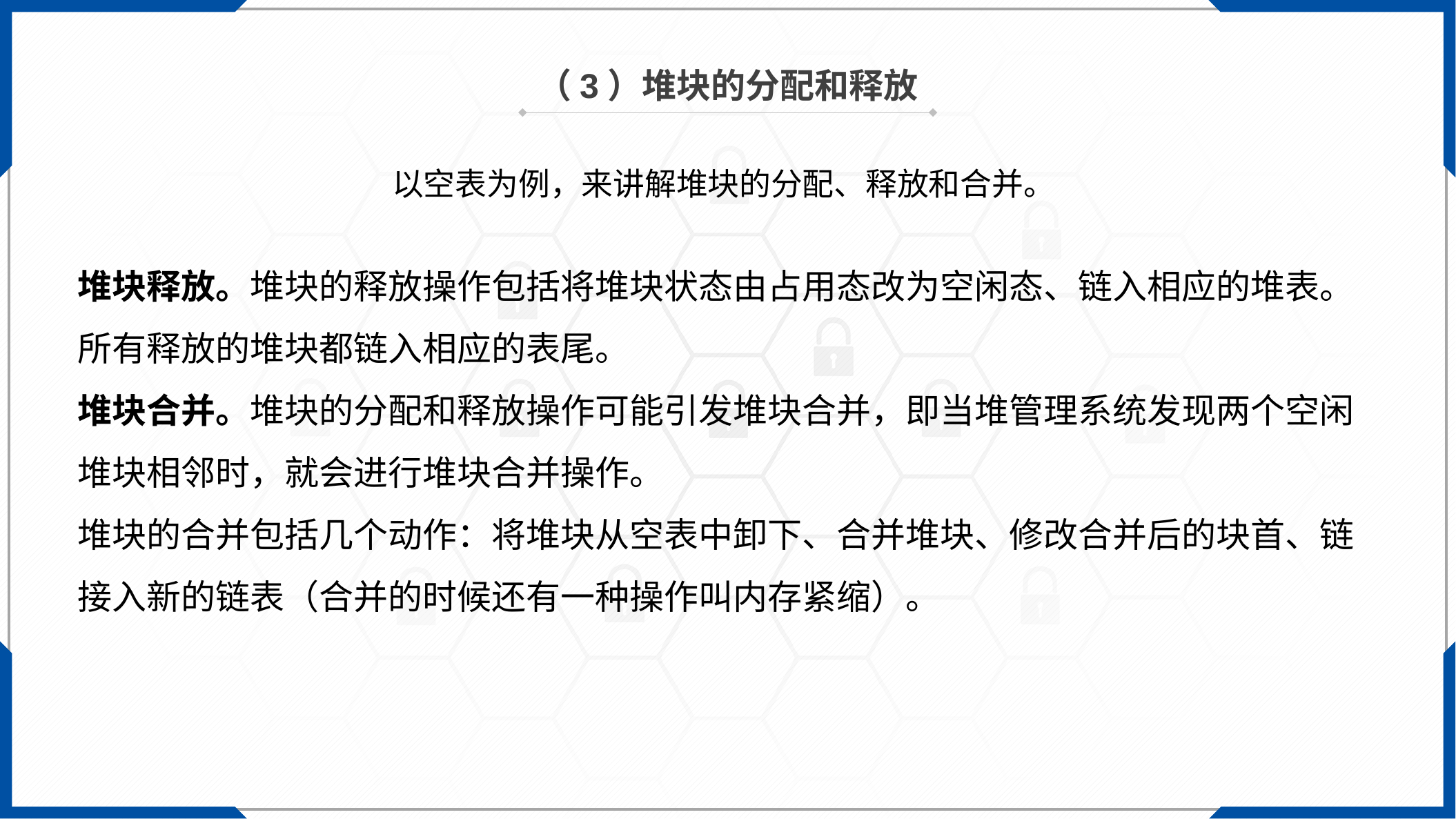

（3）堆块的分配和释放
以空表为例，来讲解堆块的分配、释放和合并。

堆块释放。堆块的释放操作包括将堆块状态由占用态改为空闲态、链入相应的堆表。所有释放的堆块都链入相应的表尾。
堆块合并。堆块的分配和释放操作可能引发堆块合并，即当堆管理系统发现两个空闲堆块相邻时，就会进行堆块合并操作。
堆块的合并包括几个动作：将堆块从空表中卸下、合并堆块、修改合并后的块首、链接入新的链表（合并的时候还有一种操作叫内存紧缩）。